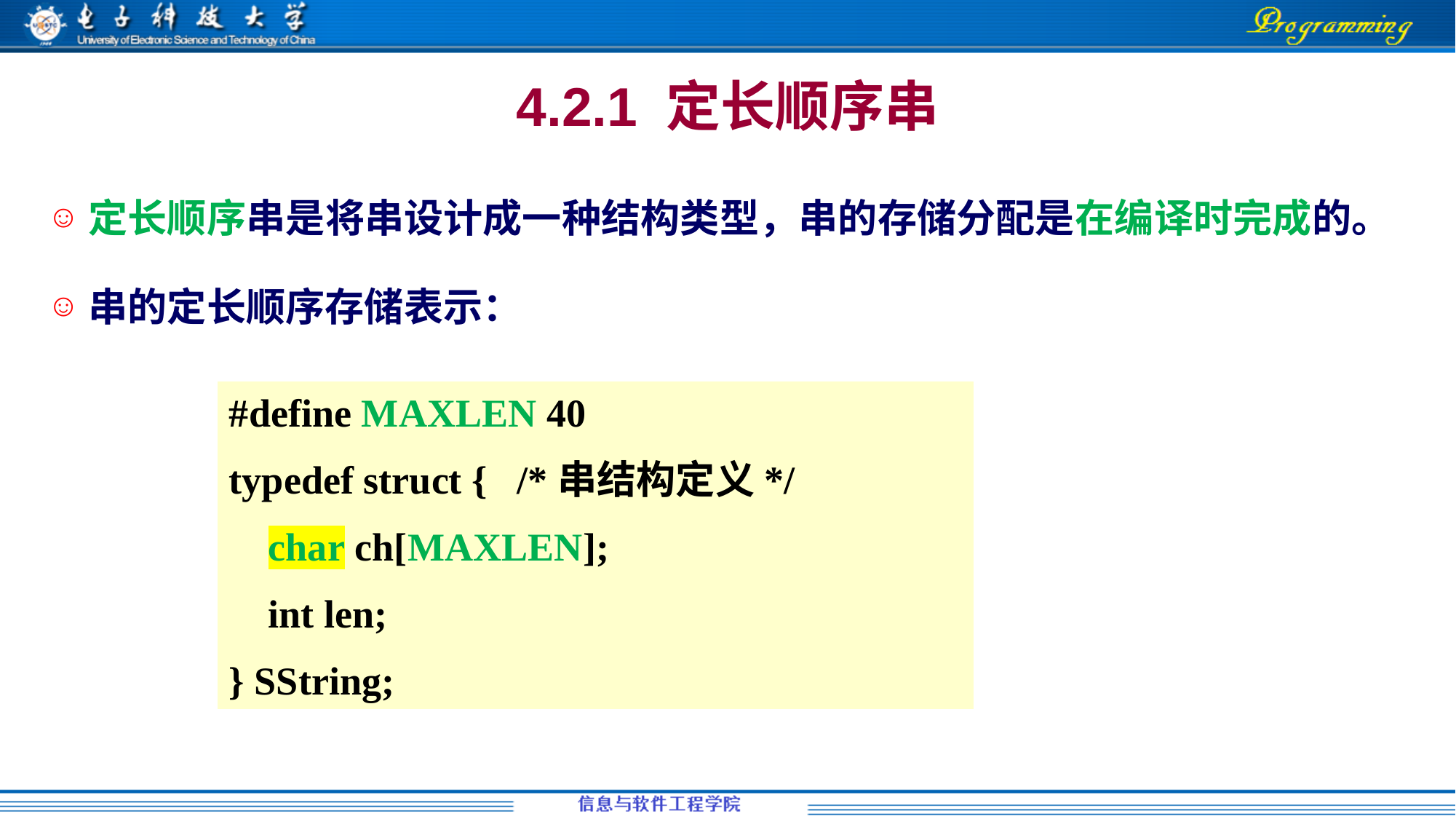

# 4.2.1 定长顺序串
定长顺序串是将串设计成一种结构类型，串的存储分配是在编译时完成的。
串的定长顺序存储表示：

#define MAXLEN 40
typedef struct {   /*串结构定义*/
    char ch[MAXLEN];
    int len;
} SString;